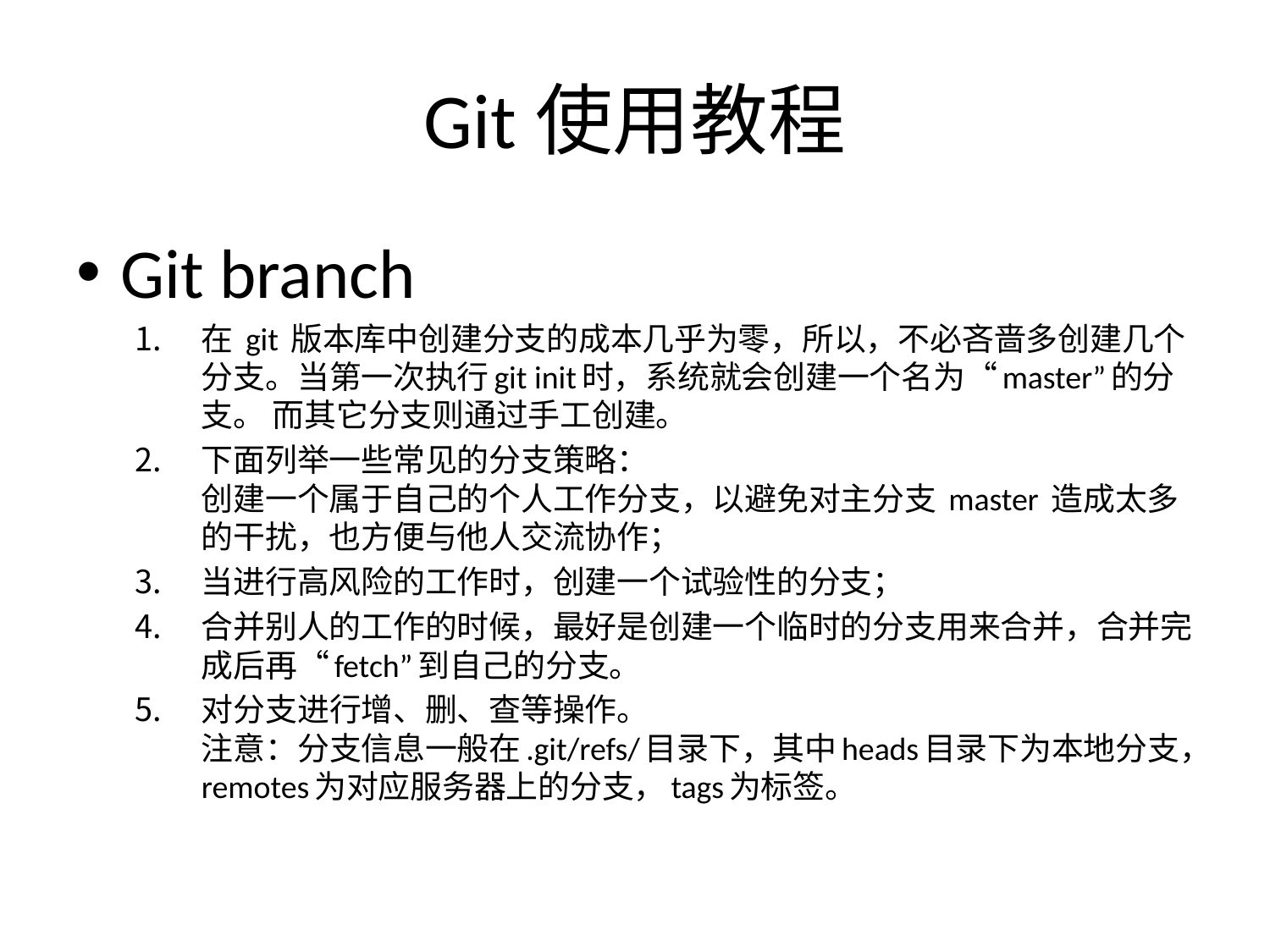

# Git使用教程
Git branch
在 git 版本库中创建分支的成本几乎为零，所以，不必吝啬多创建几个分支。当第一次执行git init时，系统就会创建一个名为“master”的分支。 而其它分支则通过手工创建。
下面列举一些常见的分支策略： 
创建一个属于自己的个人工作分支，以避免对主分支 master 造成太多的干扰，也方便与他人交流协作；
当进行高风险的工作时，创建一个试验性的分支；
合并别人的工作的时候，最好是创建一个临时的分支用来合并，合并完成后再“fetch”到自己的分支。
对分支进行增、删、查等操作。 
注意：分支信息一般在.git/refs/目录下，其中heads目录下为本地分支，remotes为对应服务器上的分支，tags为标签。